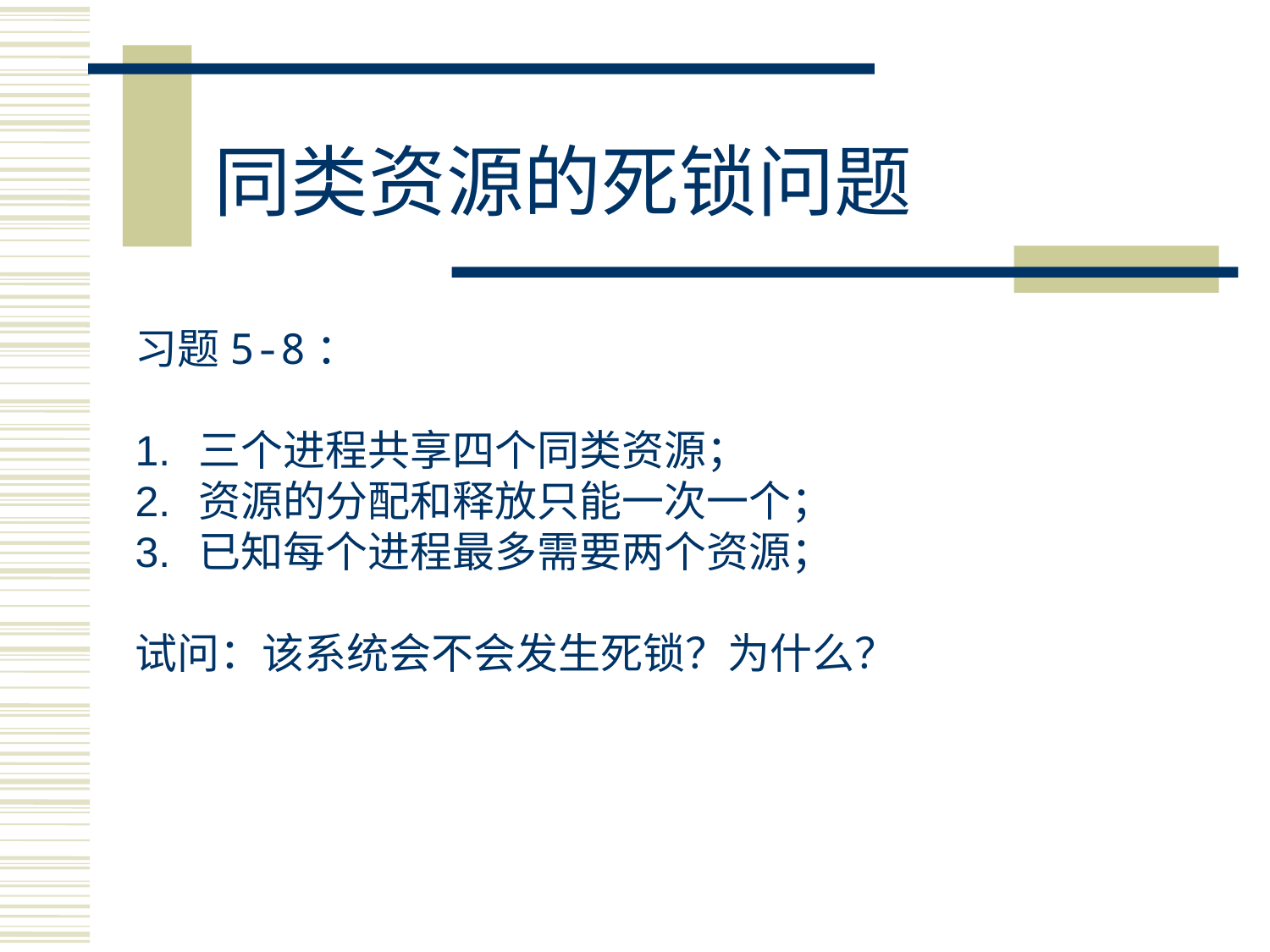

同类资源的死锁问题
习题5-8：

三个进程共享四个同类资源；
资源的分配和释放只能一次一个；
已知每个进程最多需要两个资源；

试问：该系统会不会发生死锁？为什么？